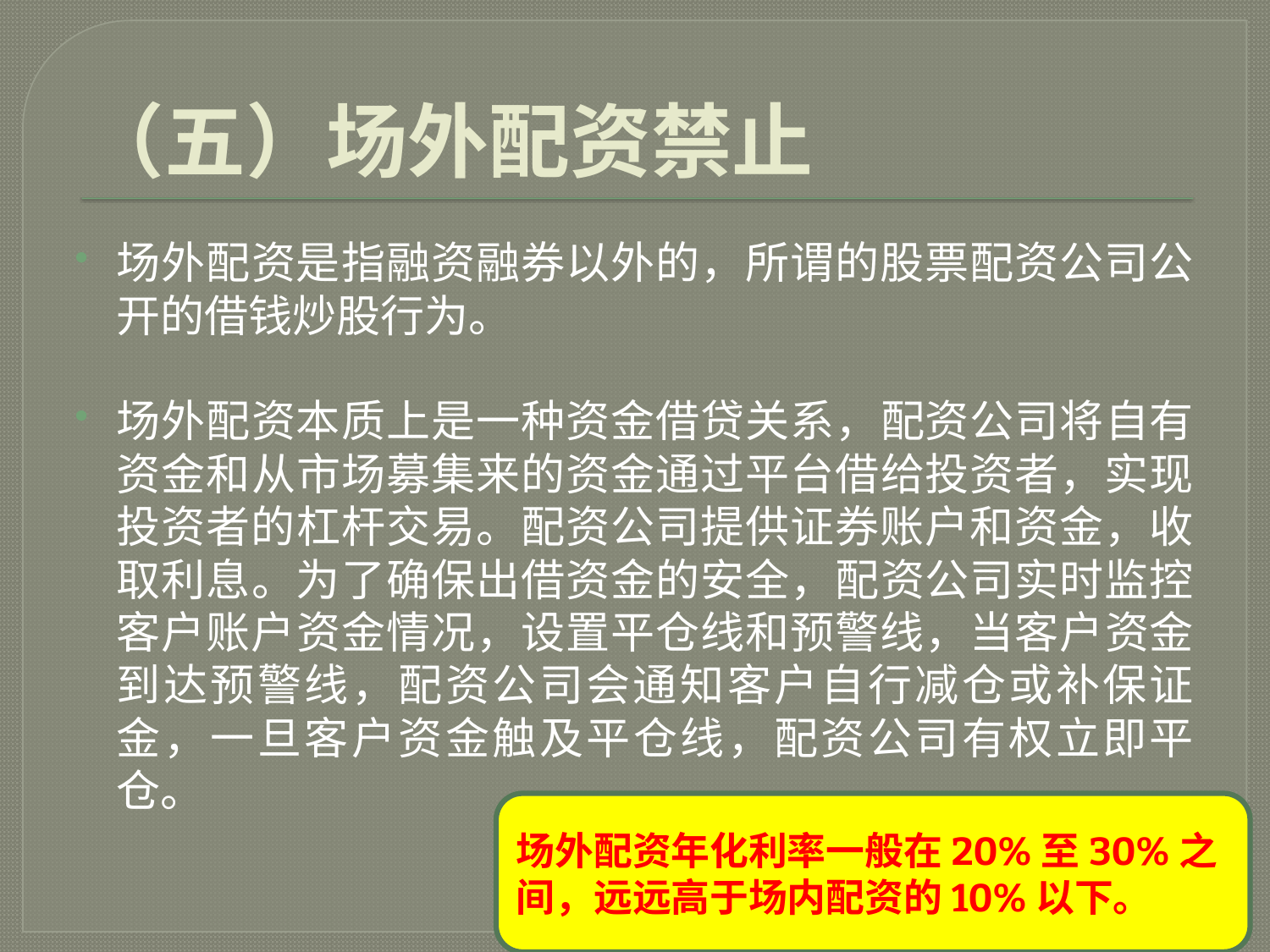

# （五）场外配资禁止
场外配资是指融资融券以外的，所谓的股票配资公司公开的借钱炒股行为。

场外配资本质上是一种资金借贷关系，配资公司将自有资金和从市场募集来的资金通过平台借给投资者，实现投资者的杠杆交易。配资公司提供证券账户和资金，收取利息。为了确保出借资金的安全，配资公司实时监控客户账户资金情况，设置平仓线和预警线，当客户资金到达预警线，配资公司会通知客户自行减仓或补保证金，一旦客户资金触及平仓线，配资公司有权立即平仓。
场外配资年化利率一般在20%至30%之间，远远高于场内配资的10%以下。